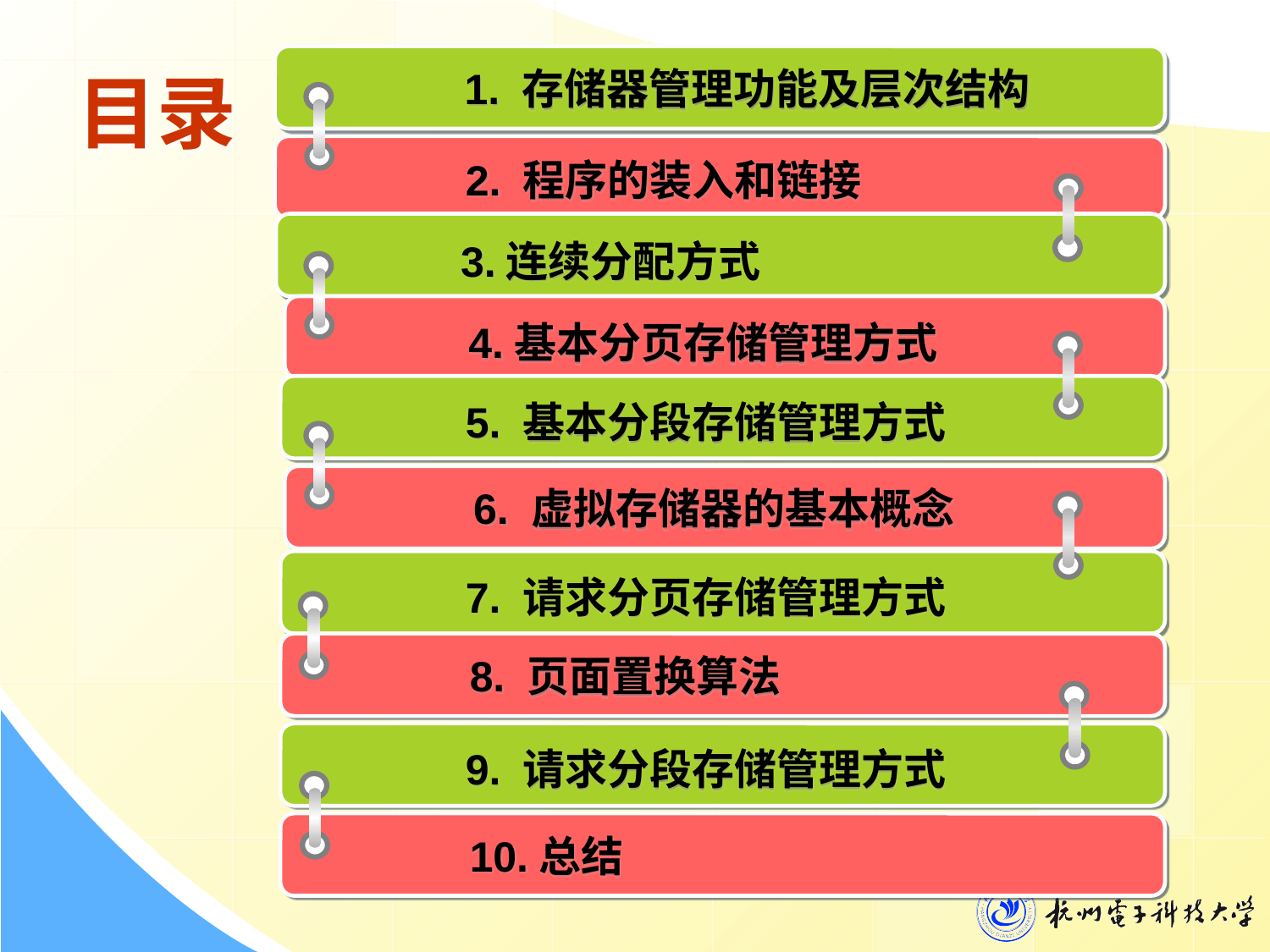

目录

1. 存储器管理功能及层次结构

2. 程序的装入和链接

3.连续分配方式

4.基本分页存储管理方式

5. 基本分段存储管理方式

6. 虚拟存储器的基本概念

7. 请求分页存储管理方式

8. 页面置换算法

9. 请求分段存储管理方式

10.总结